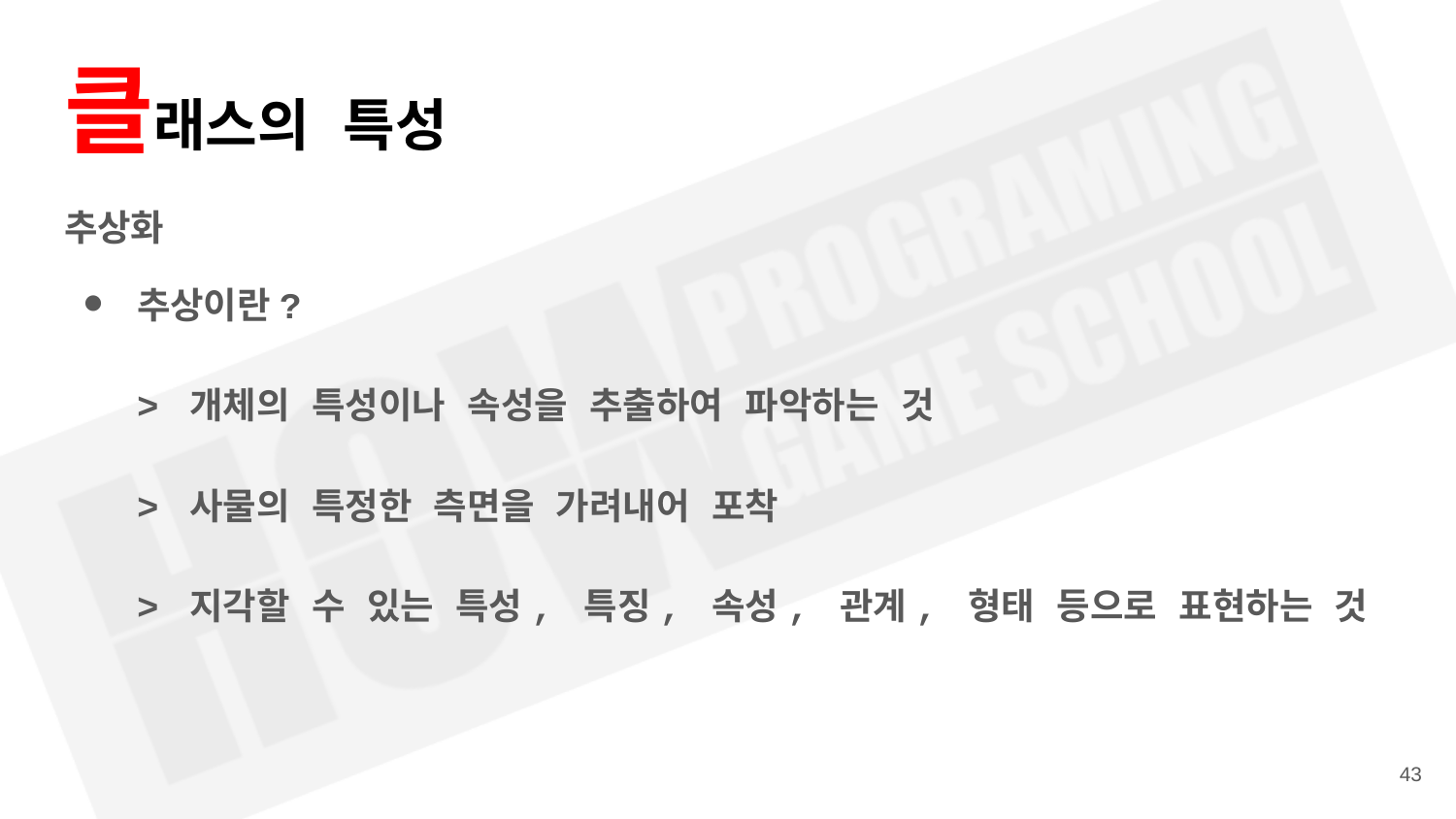

# 클래스의 특성
추상화
추상이란?
> 개체의 특성이나 속성을 추출하여 파악하는 것
> 사물의 특정한 측면을 가려내어 포착
> 지각할 수 있는 특성, 특징, 속성, 관계, 형태 등으로 표현하는 것
43